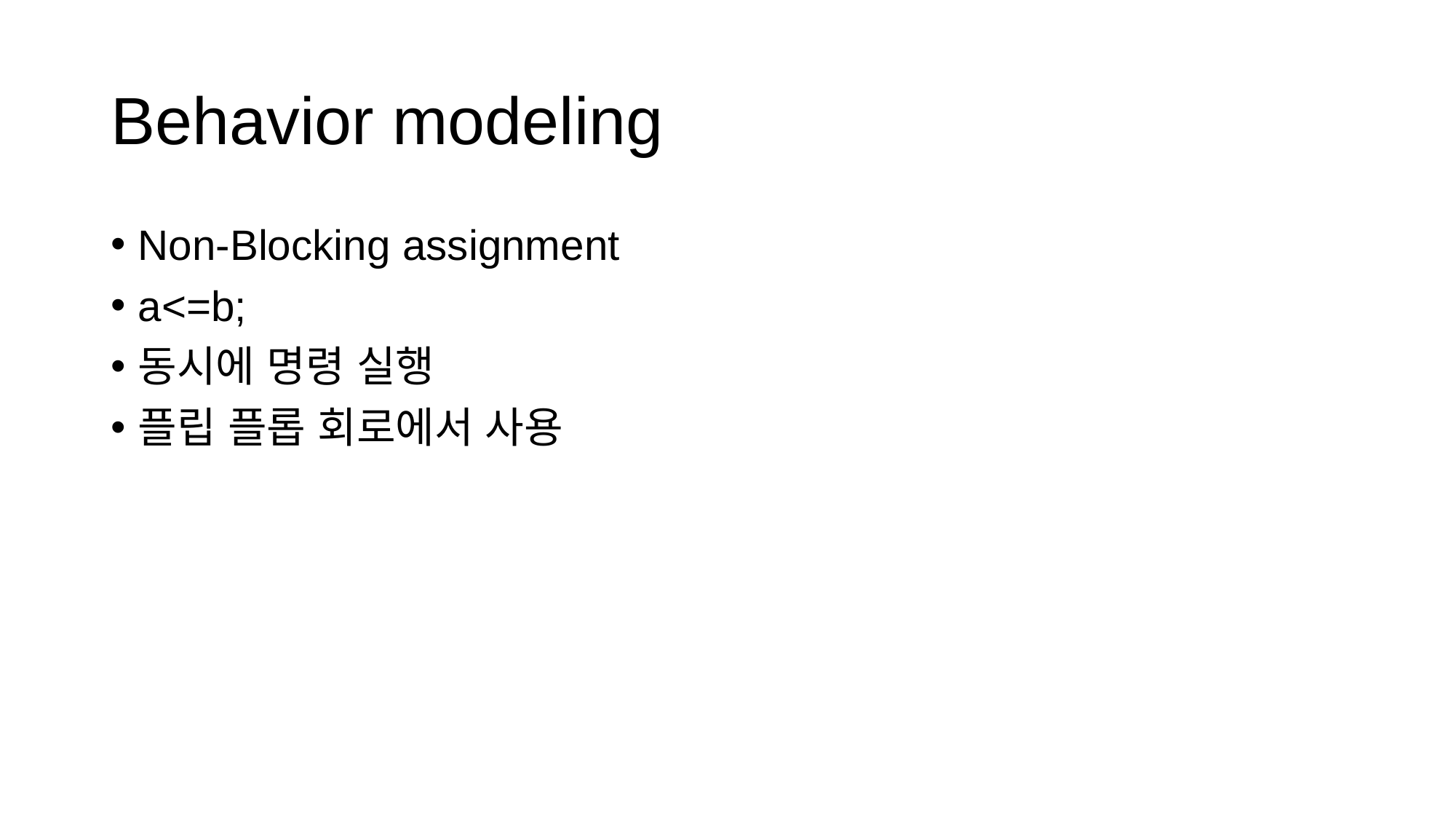

# Behavior modeling
Non-Blocking assignment
a<=b;
동시에 명령 실행
플립 플롭 회로에서 사용